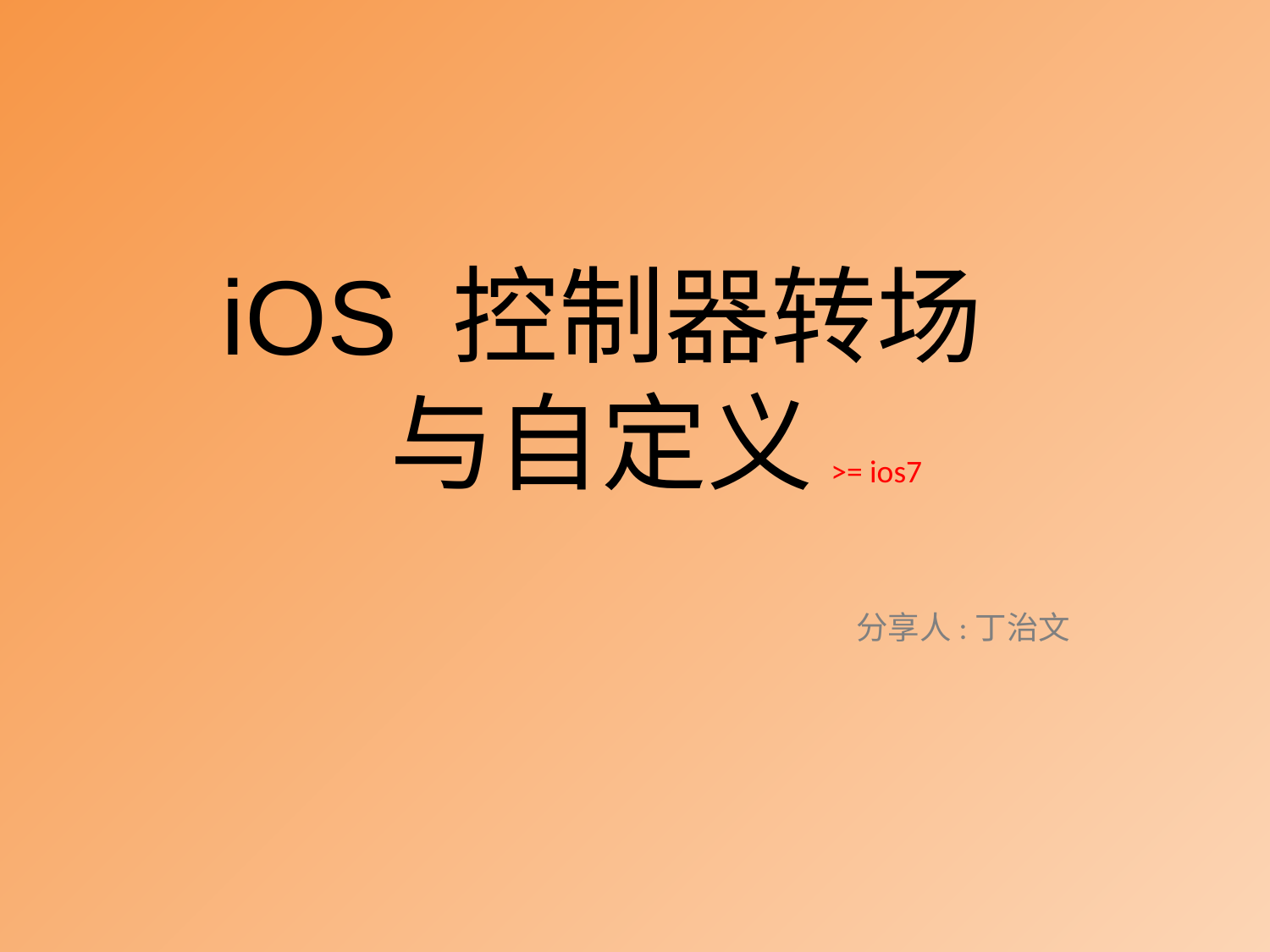

# iOS 控制器转场 与自定义
>= ios7
分享人:丁治文